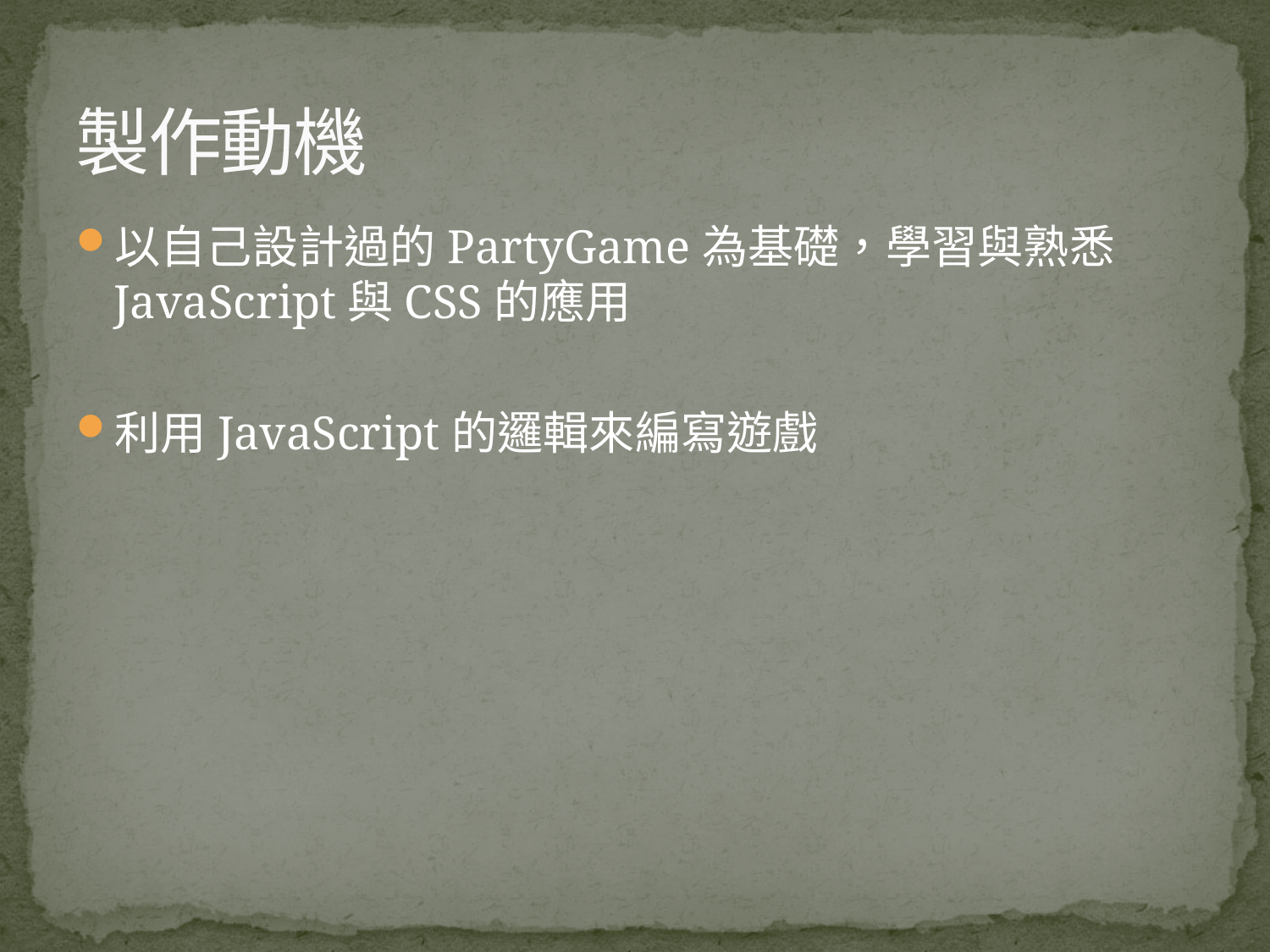

# 製作動機
以自己設計過的PartyGame為基礎，學習與熟悉JavaScript與CSS的應用

利用JavaScript的邏輯來編寫遊戲